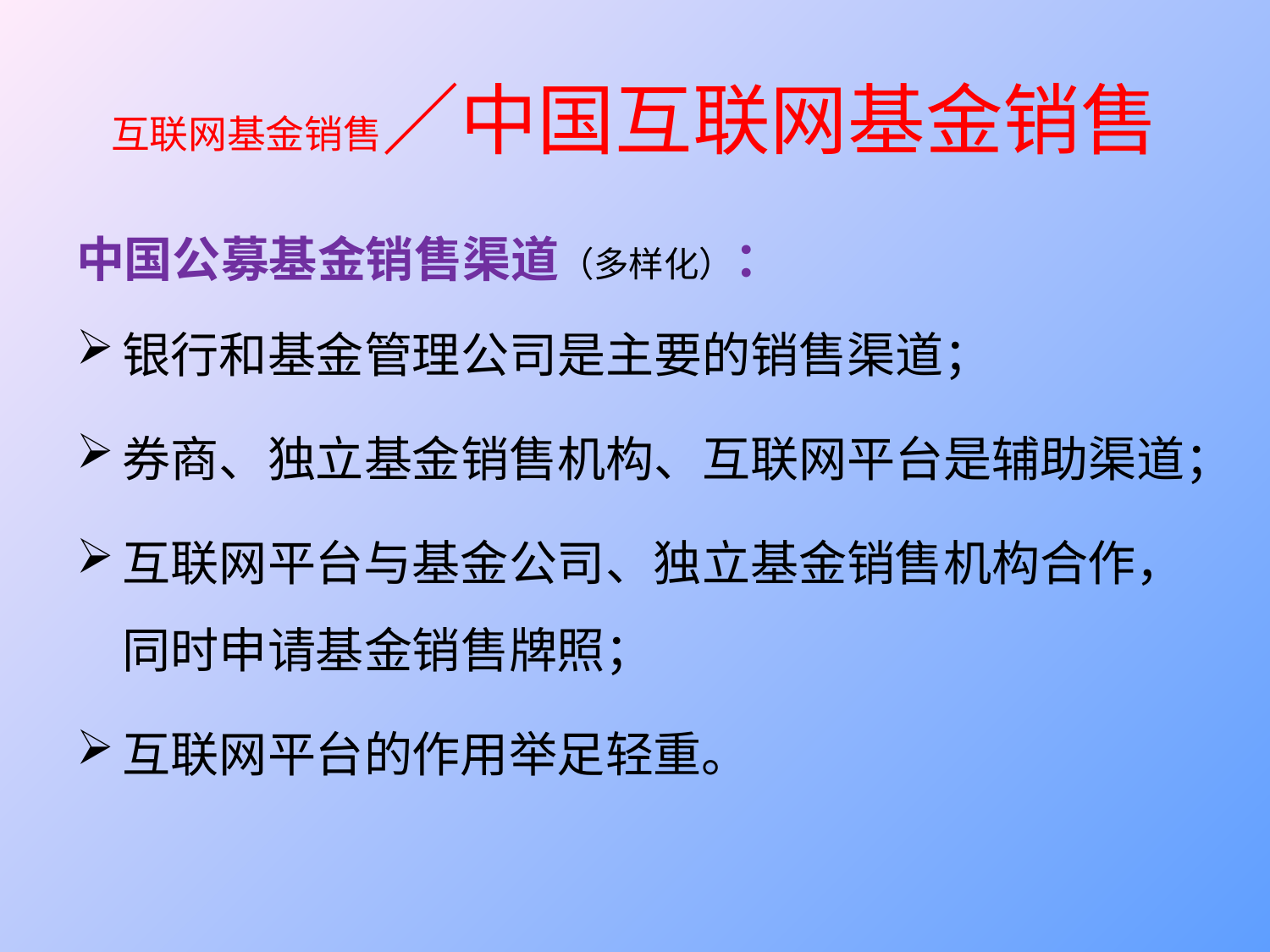

# 互联网基金销售／中国互联网基金销售
中国公募基金销售渠道（多样化）：
银行和基金管理公司是主要的销售渠道；
券商、独立基金销售机构、互联网平台是辅助渠道；
互联网平台与基金公司、独立基金销售机构合作，同时申请基金销售牌照；
互联网平台的作用举足轻重。